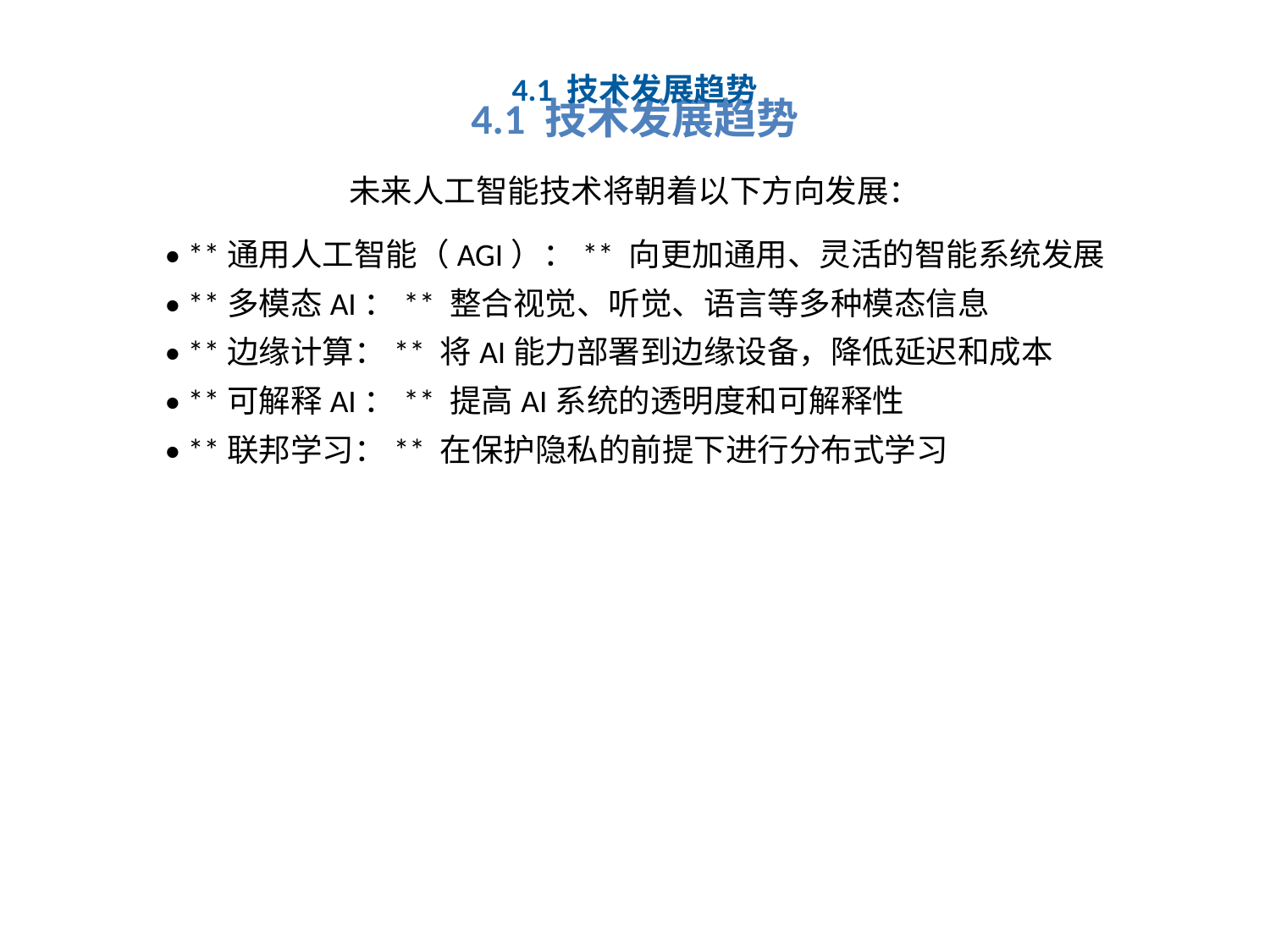

# 4.1 技术发展趋势

4.1 技术发展趋势
未来人工智能技术将朝着以下方向发展：

• **通用人工智能（AGI）：** 向更加通用、灵活的智能系统发展
• **多模态AI：** 整合视觉、听觉、语言等多种模态信息
• **边缘计算：** 将AI能力部署到边缘设备，降低延迟和成本
• **可解释AI：** 提高AI系统的透明度和可解释性
• **联邦学习：** 在保护隐私的前提下进行分布式学习